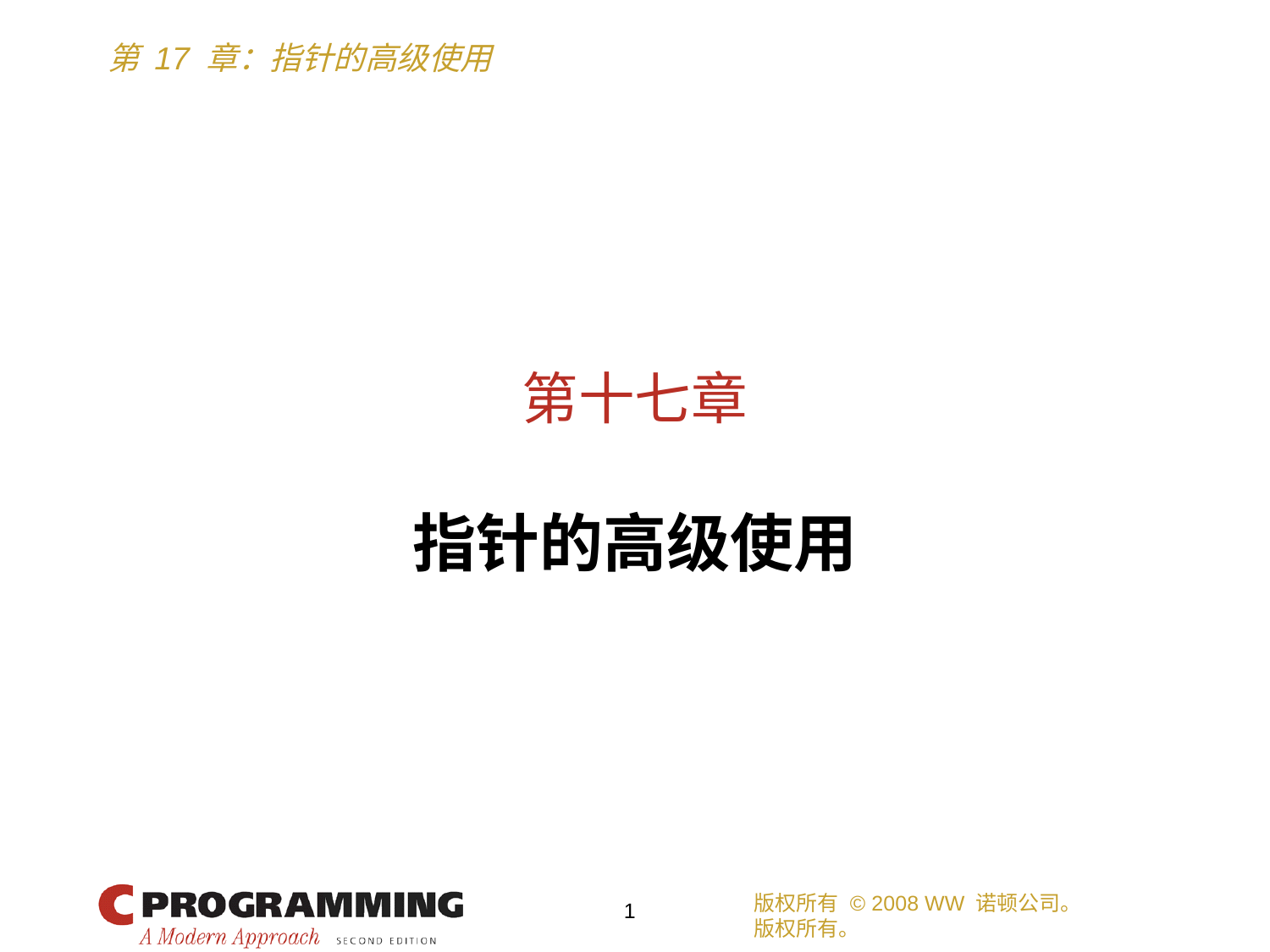

# 第十七章
指针的高级使用
版权所有 © 2008 WW 诺顿公司。
版权所有。
1